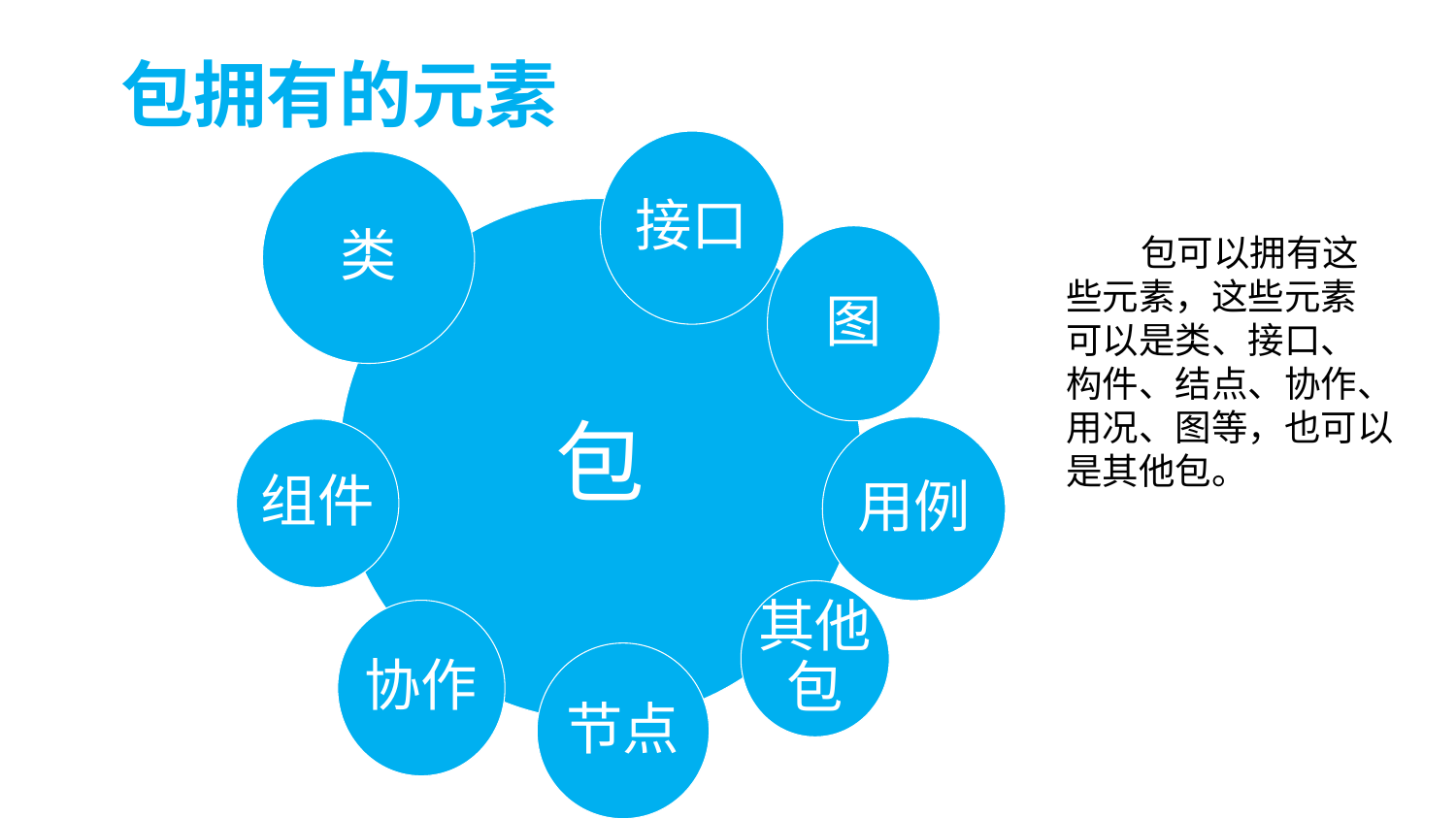

包拥有的元素
接口
类

包
        包可以拥有这
些元素，这些元素
可以是类、接口、
构件、结点、协作、
用况、图等，也可以
是其他包。
图
用例
组件
其他包
协作
节点